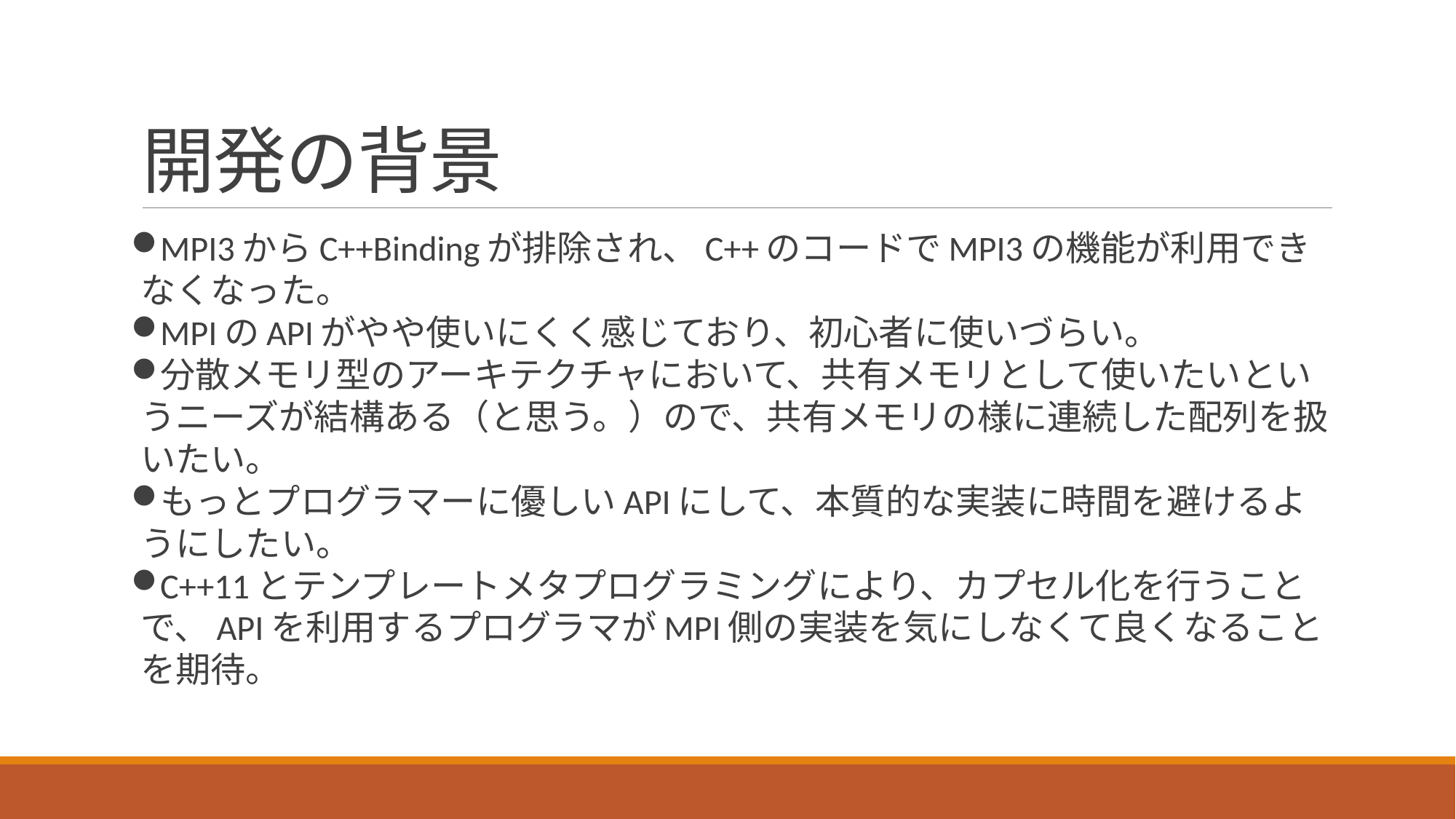

# 開発の背景
MPI3からC++Bindingが排除され、C++のコードでMPI3の機能が利用できなくなった。
MPIのAPIがやや使いにくく感じており、初心者に使いづらい。
分散メモリ型のアーキテクチャにおいて、共有メモリとして使いたいというニーズが結構ある（と思う。）ので、共有メモリの様に連続した配列を扱いたい。
もっとプログラマーに優しいAPIにして、本質的な実装に時間を避けるようにしたい。
C++11とテンプレートメタプログラミングにより、カプセル化を行うことで、APIを利用するプログラマがMPI側の実装を気にしなくて良くなることを期待。